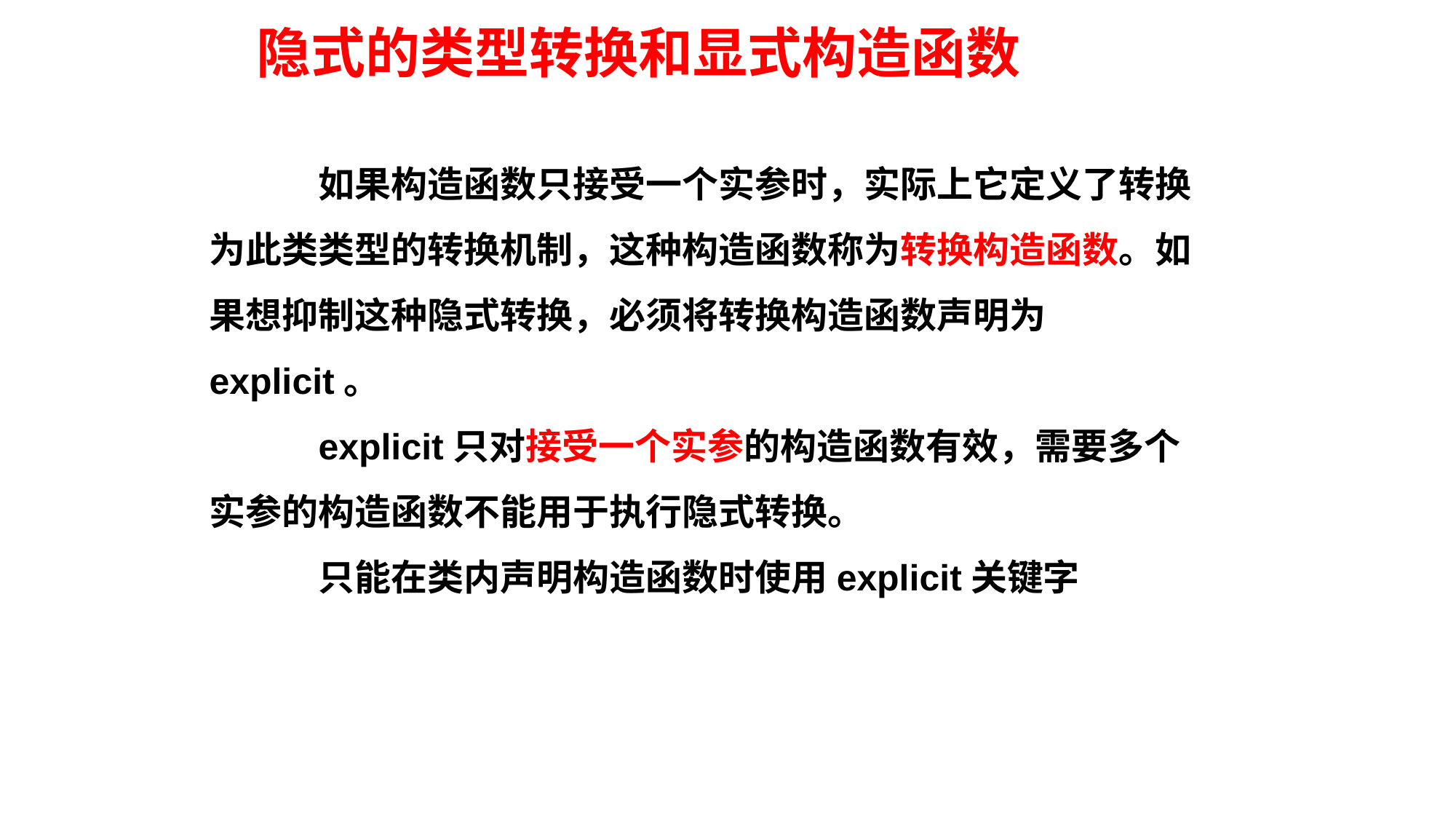

# 隐式的类型转换和显式构造函数
	如果构造函数只接受一个实参时，实际上它定义了转换为此类类型的转换机制，这种构造函数称为转换构造函数。如果想抑制这种隐式转换，必须将转换构造函数声明为explicit。
	explicit只对接受一个实参的构造函数有效，需要多个实参的构造函数不能用于执行隐式转换。
	只能在类内声明构造函数时使用explicit关键字